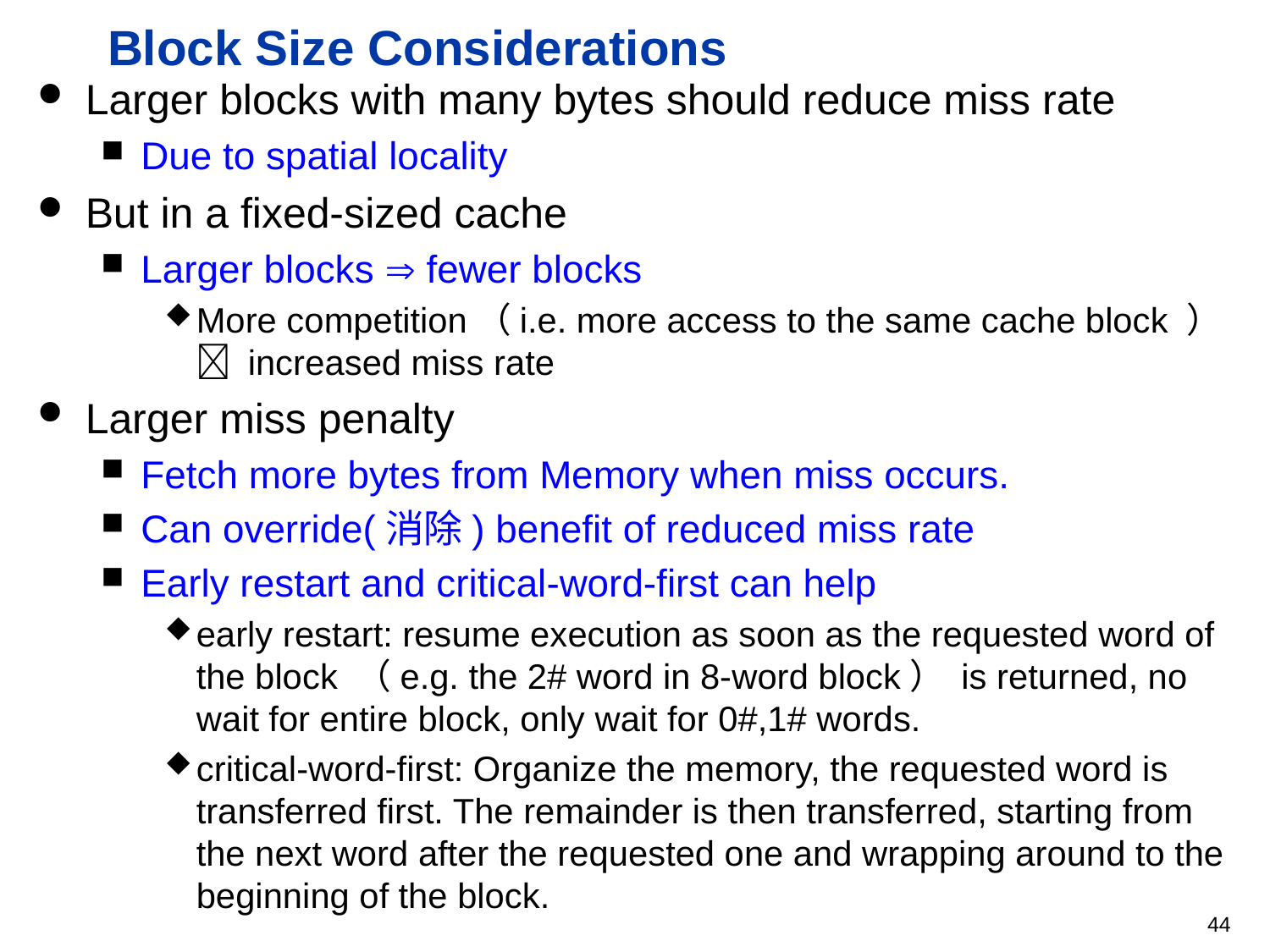

# Block Size Considerations
Larger blocks with many bytes should reduce miss rate
Due to spatial locality
But in a fixed-sized cache
Larger blocks ⇒ fewer blocks
More competition（i.e. more access to the same cache block ） ⇒ increased miss rate
Larger miss penalty
Fetch more bytes from Memory when miss occurs.
Can override(消除) benefit of reduced miss rate
Early restart and critical-word-first can help
early restart: resume execution as soon as the requested word of the block （e.g. the 2# word in 8-word block） is returned, no wait for entire block, only wait for 0#,1# words.
critical-word-first: Organize the memory, the requested word is transferred first. The remainder is then transferred, starting from the next word after the requested one and wrapping around to the beginning of the block.
44